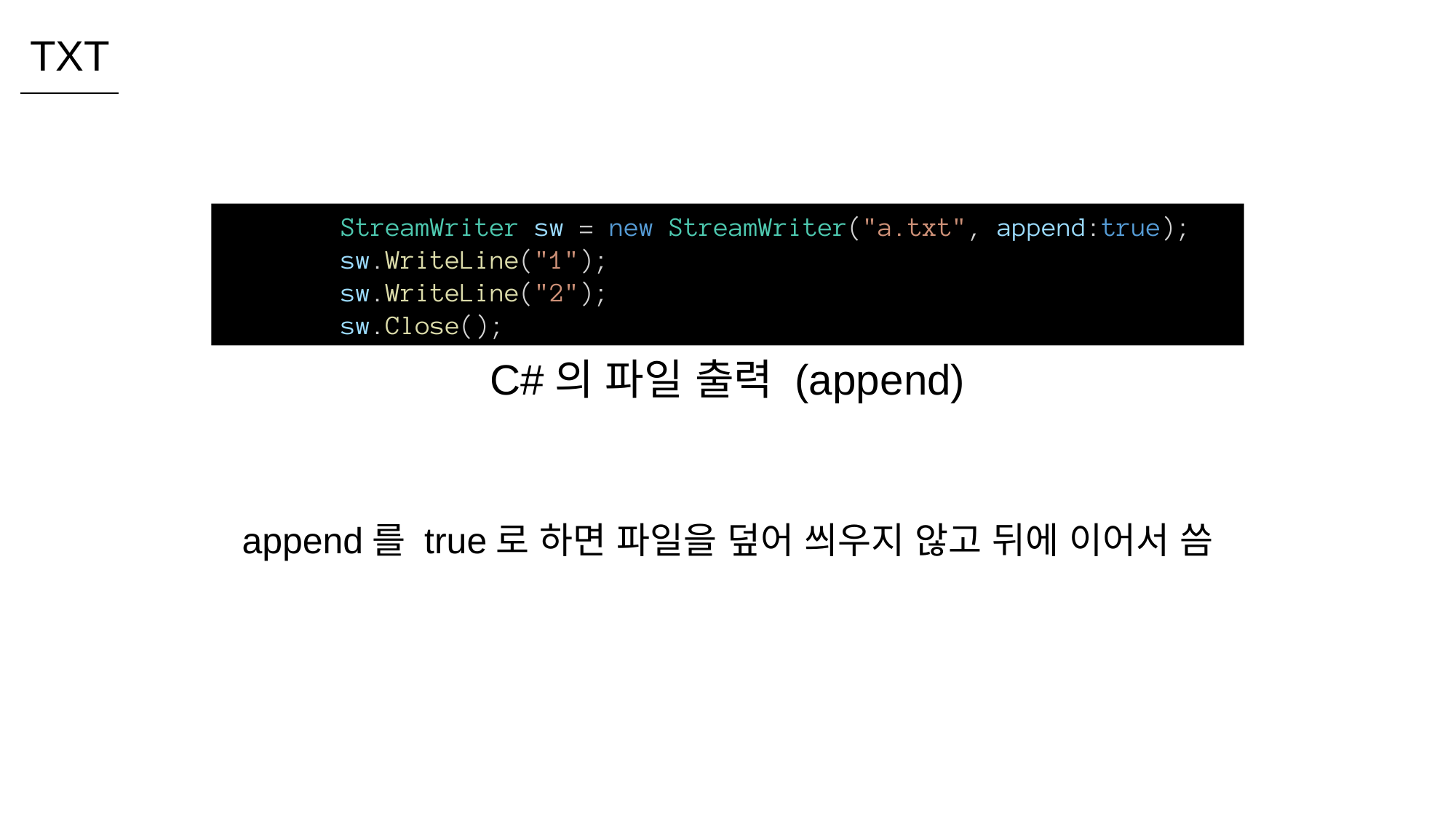

TXT
        StreamWriter sw = new StreamWriter("a.txt", append:true);
        sw.WriteLine("1");
        sw.WriteLine("2");
        sw.Close();
C#의 파일 출력 (append)
append를 true로 하면 파일을 덮어 씌우지 않고 뒤에 이어서 씀